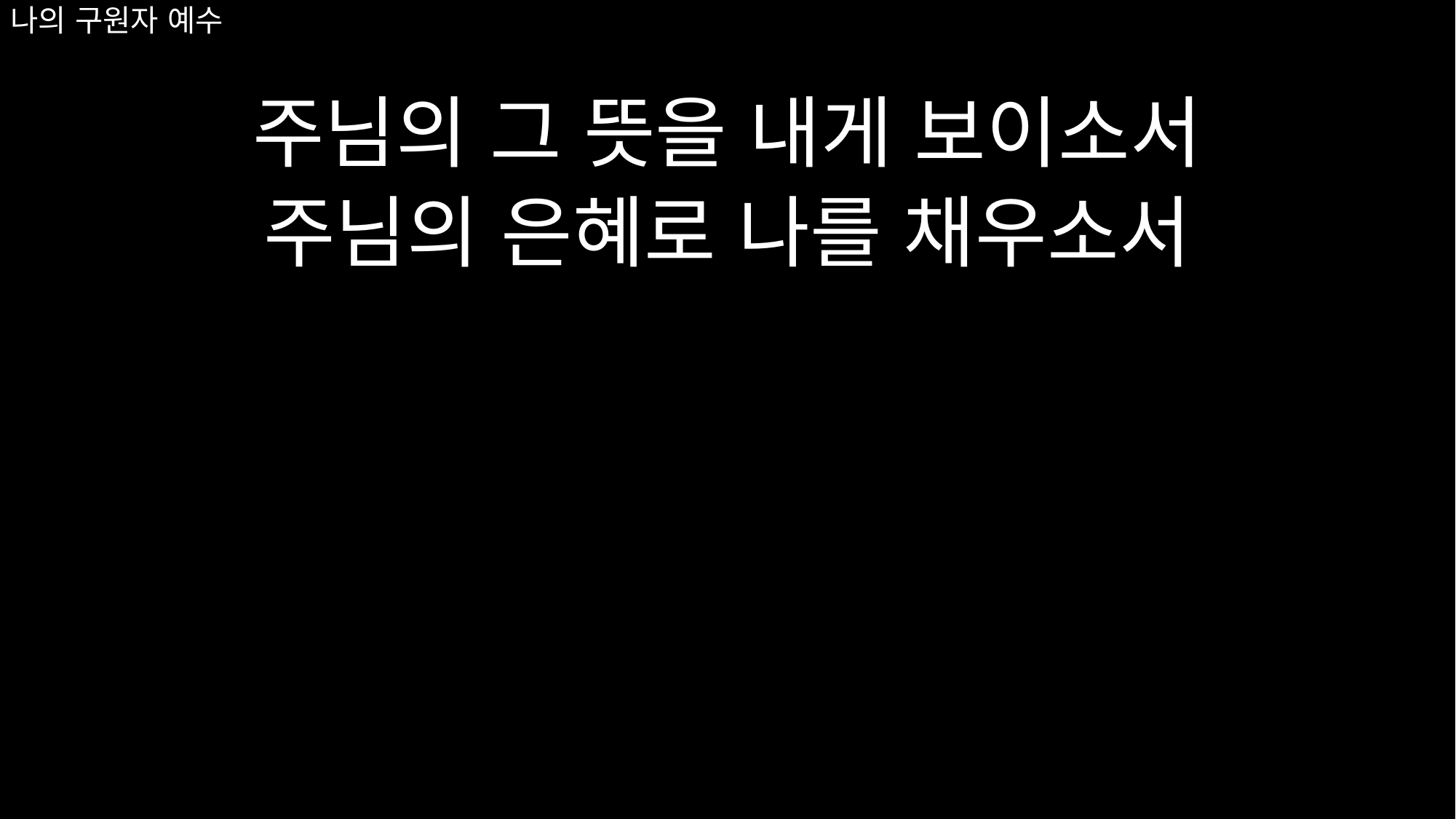

# 나의 구원자 예수
주님의 그 뜻을 내게 보이소서
주님의 은혜로 나를 채우소서